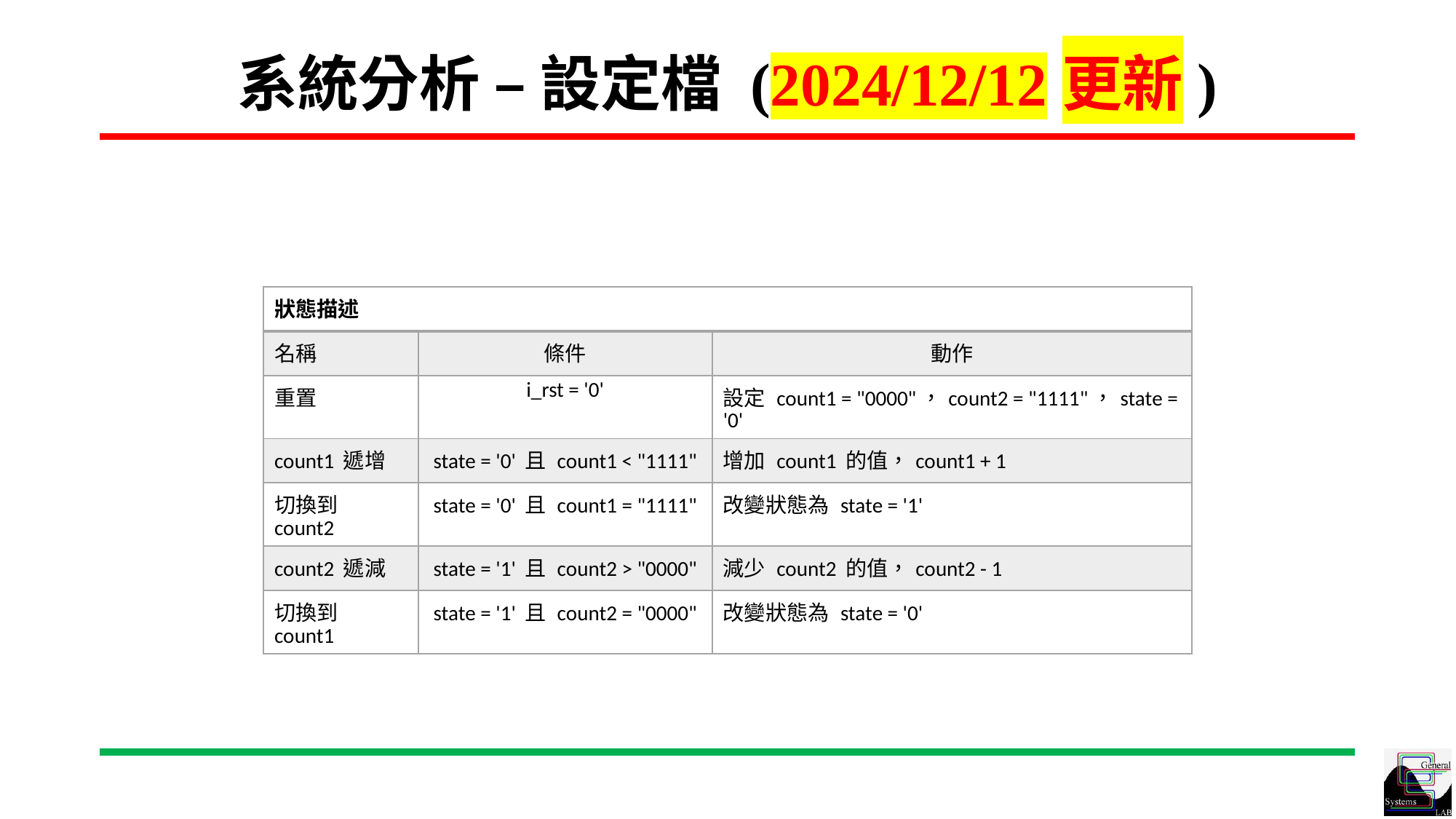

# 系統分析 – 設定檔 (2024/12/12更新)
| 狀態描述 |  |  |
| --- | --- | --- |
| 名稱 | 條件 | 動作 |
| 重置 | i\_rst = '0' | 設定 count1 = "0000"，count2 = "1111"，state = '0' |
| count1 遞增 | state = '0' 且 count1 < "1111" | 增加 count1 的值，count1 + 1 |
| 切換到 count2 | state = '0' 且 count1 = "1111" | 改變狀態為 state = '1' |
| count2 遞減 | state = '1' 且 count2 > "0000" | 減少 count2 的值，count2 - 1 |
| 切換到 count1 | state = '1' 且 count2 = "0000" | 改變狀態為 state = '0' |